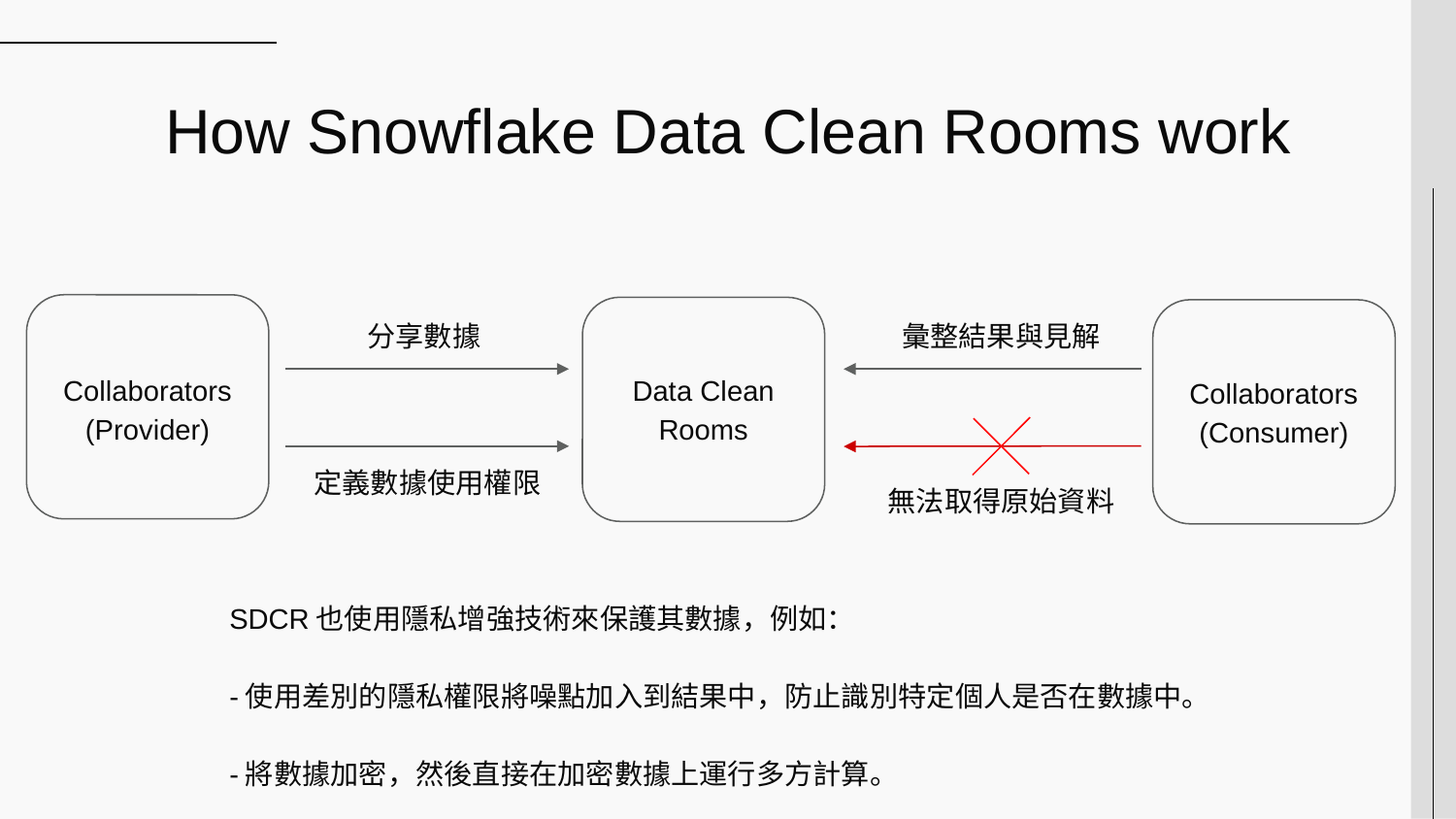

# How Snowflake Data Clean Rooms work

彙整結果與見解

分享數據

Collaborators
(Provider)
Data Clean Rooms
Collaborators
(Consumer)
定義數據使用權限
無法取得原始資料
SDCR也使用隱私增強技術來保護其數據，例如：

-使用差別的隱私權限將噪點加入到結果中，防止識別特定個人是否在數據中。

-將數據加密，然後直接在加密數據上運行多方計算。